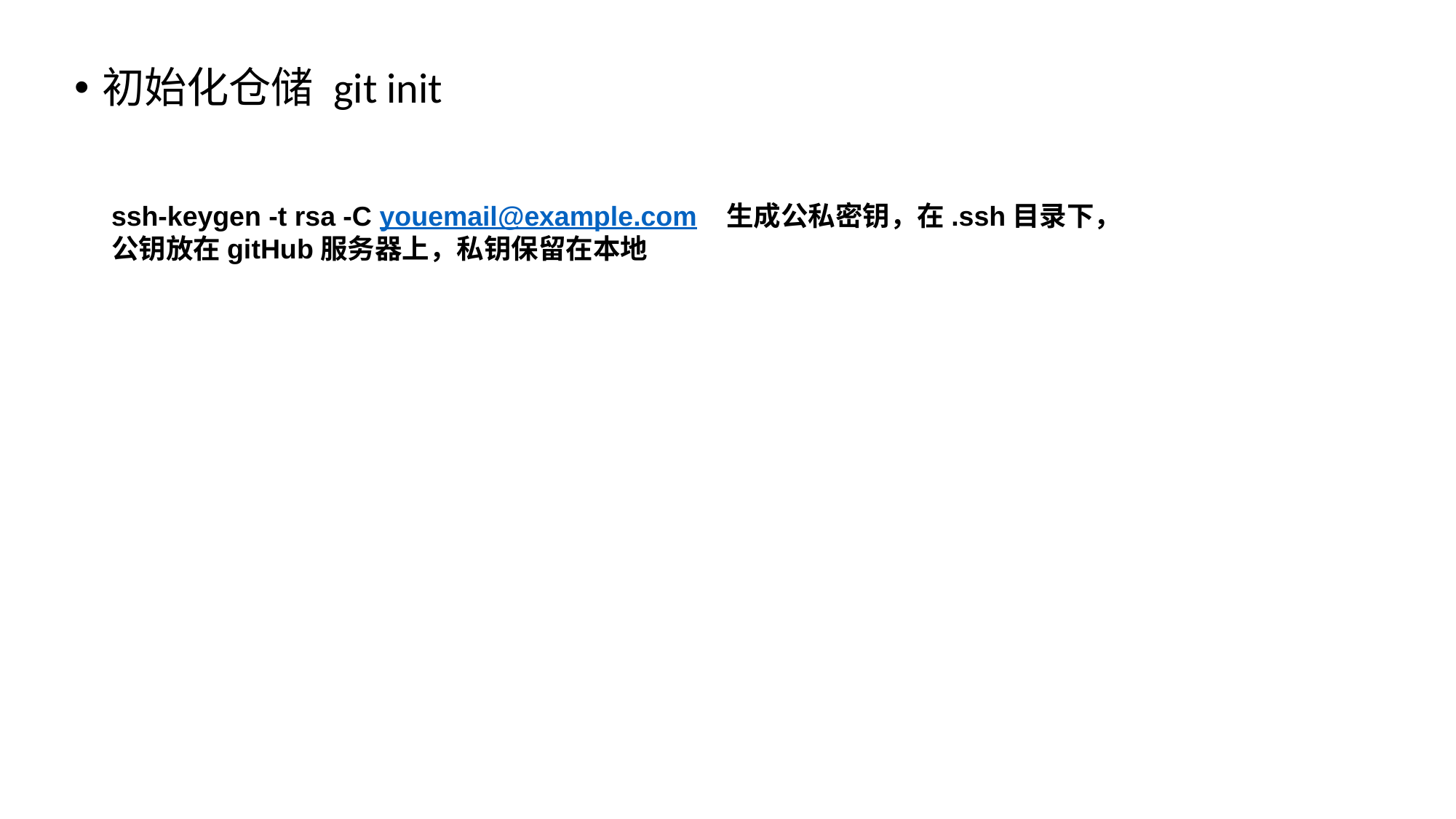

初始化仓储 git init
ssh-keygen -t rsa -C youemail@example.com   生成公私密钥，在.ssh目录下，
公钥放在gitHub服务器上，私钥保留在本地